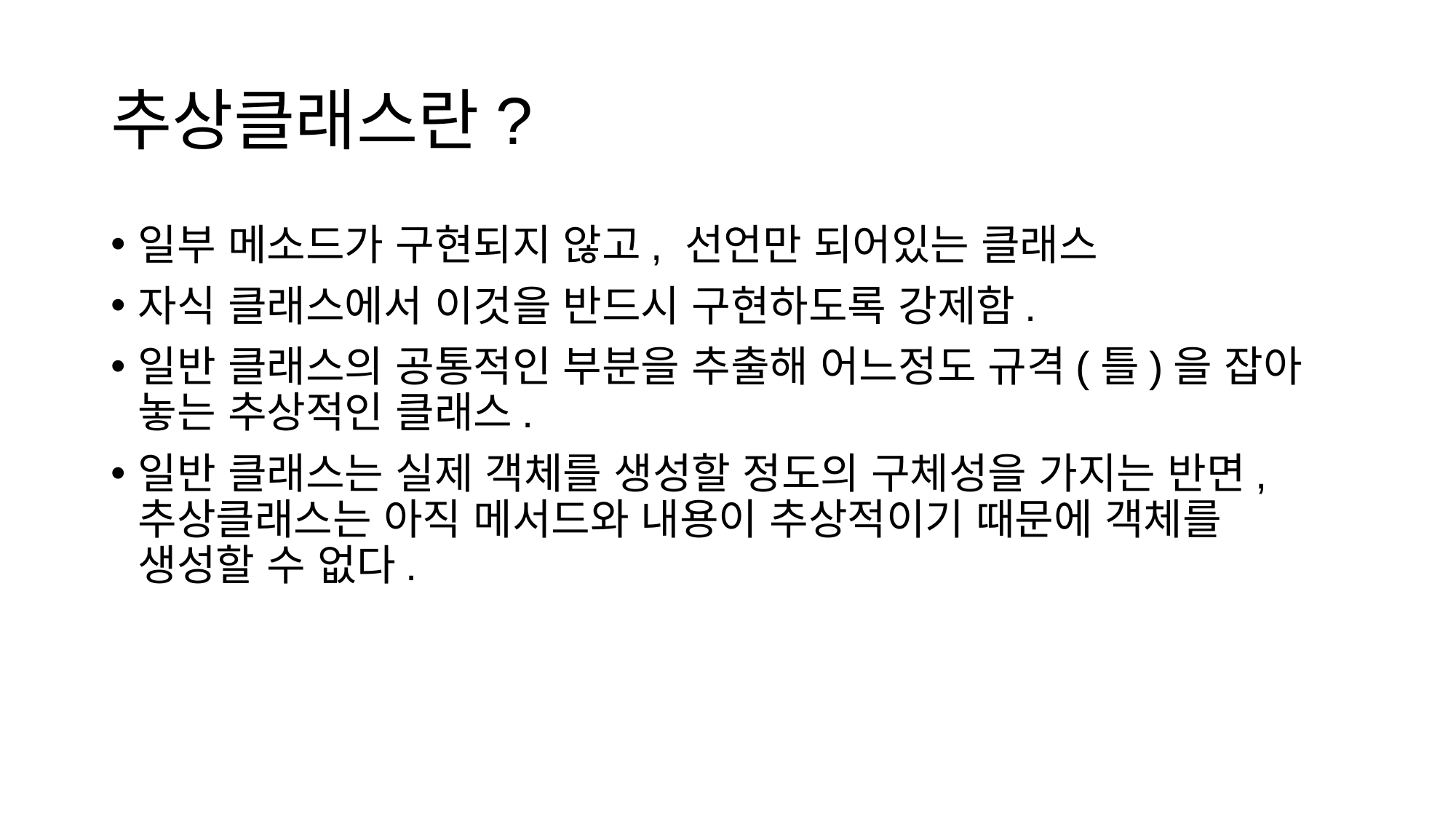

# 추상클래스란?
일부 메소드가 구현되지 않고, 선언만 되어있는 클래스
자식 클래스에서 이것을 반드시 구현하도록 강제함.
일반 클래스의 공통적인 부분을 추출해 어느정도 규격(틀)을 잡아 놓는 추상적인 클래스.
일반 클래스는 실제 객체를 생성할 정도의 구체성을 가지는 반면, 추상클래스는 아직 메서드와 내용이 추상적이기 때문에 객체를 생성할 수 없다.